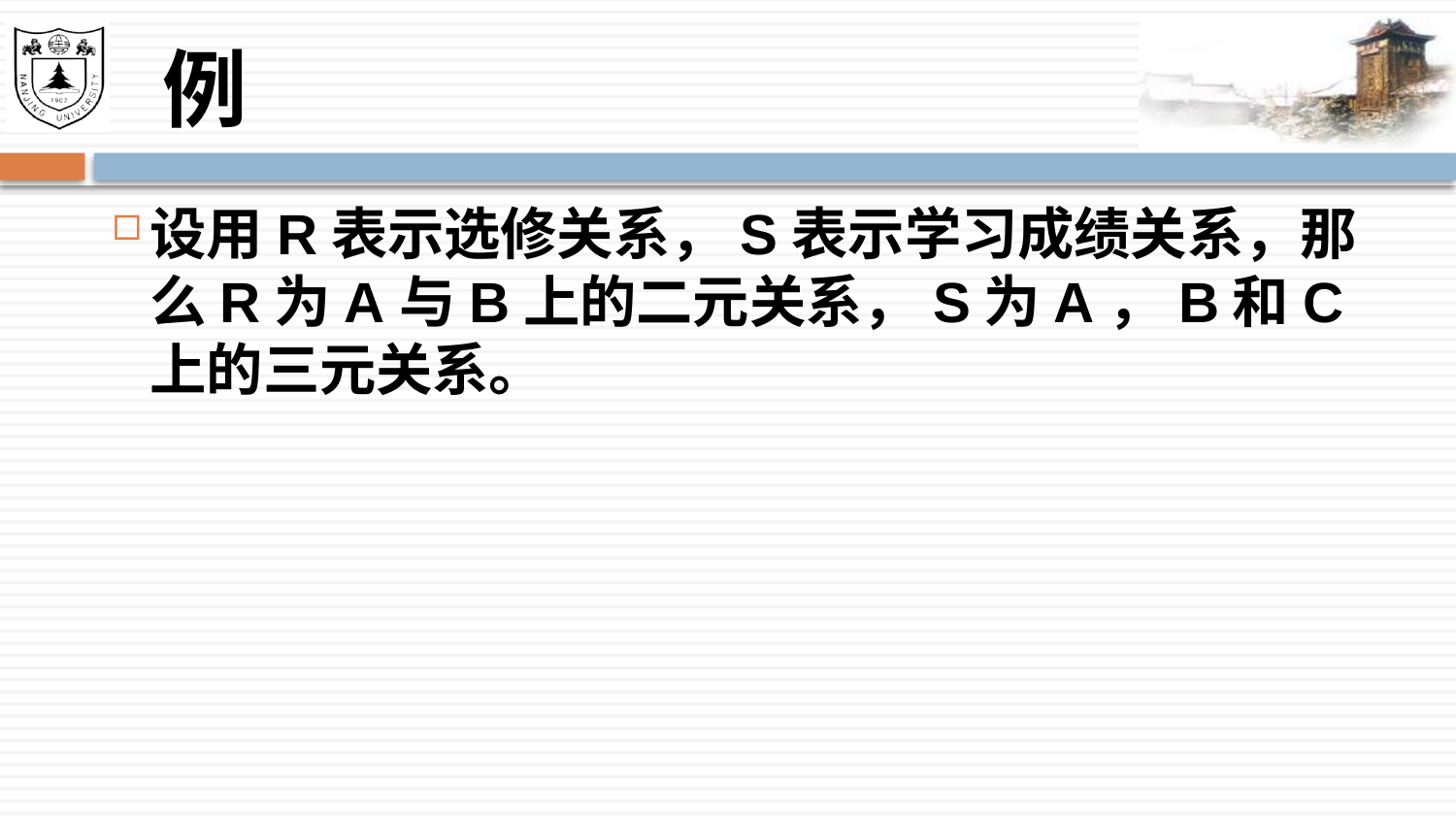

# 例
设用R表示选修关系，S表示学习成绩关系，那么R为A与B上的二元关系，S为A，B和C上的三元关系。